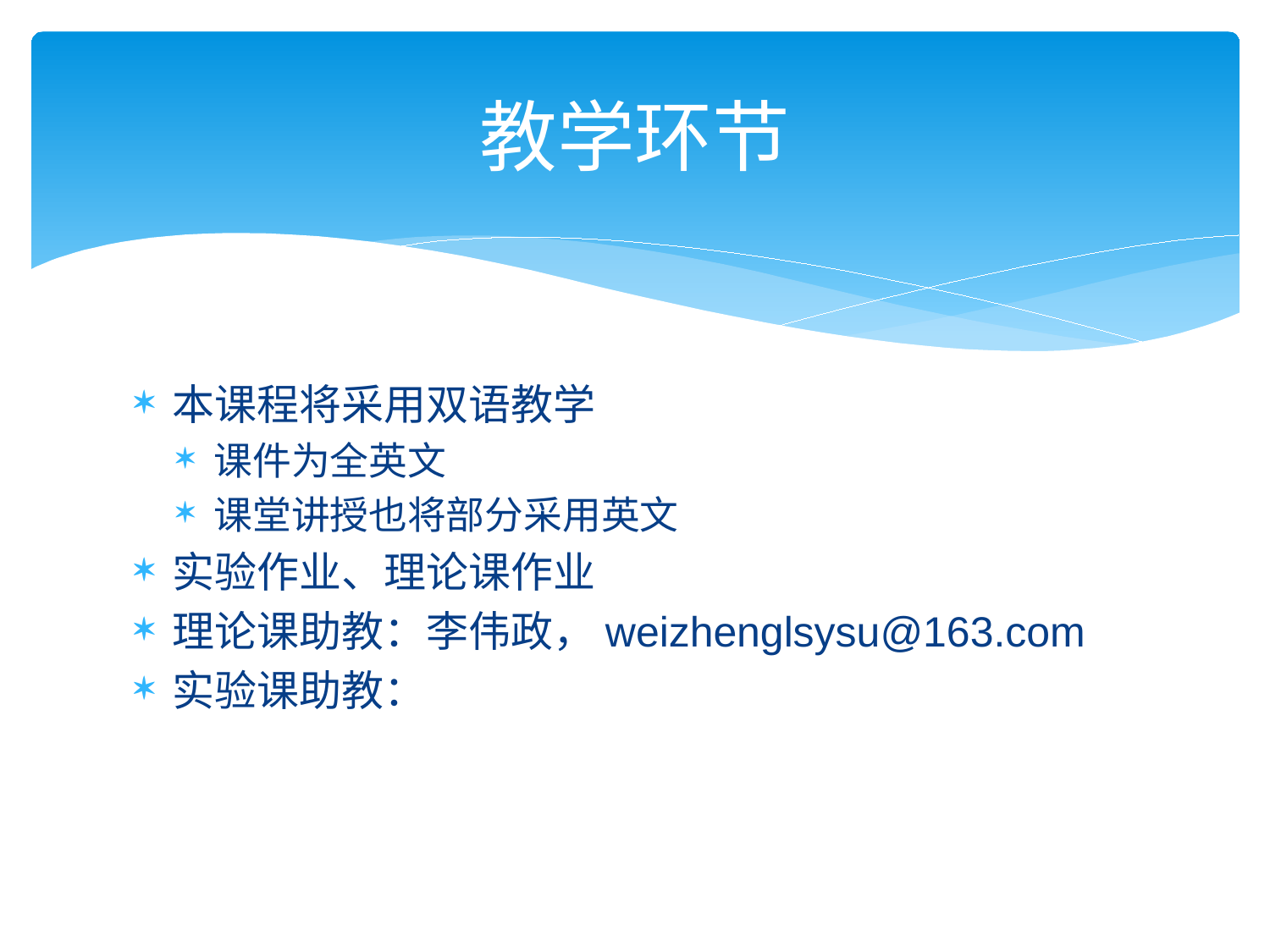

# 教学环节
本课程将采用双语教学
课件为全英文
课堂讲授也将部分采用英文
实验作业、理论课作业
理论课助教：李伟政，weizhenglsysu@163.com
实验课助教：